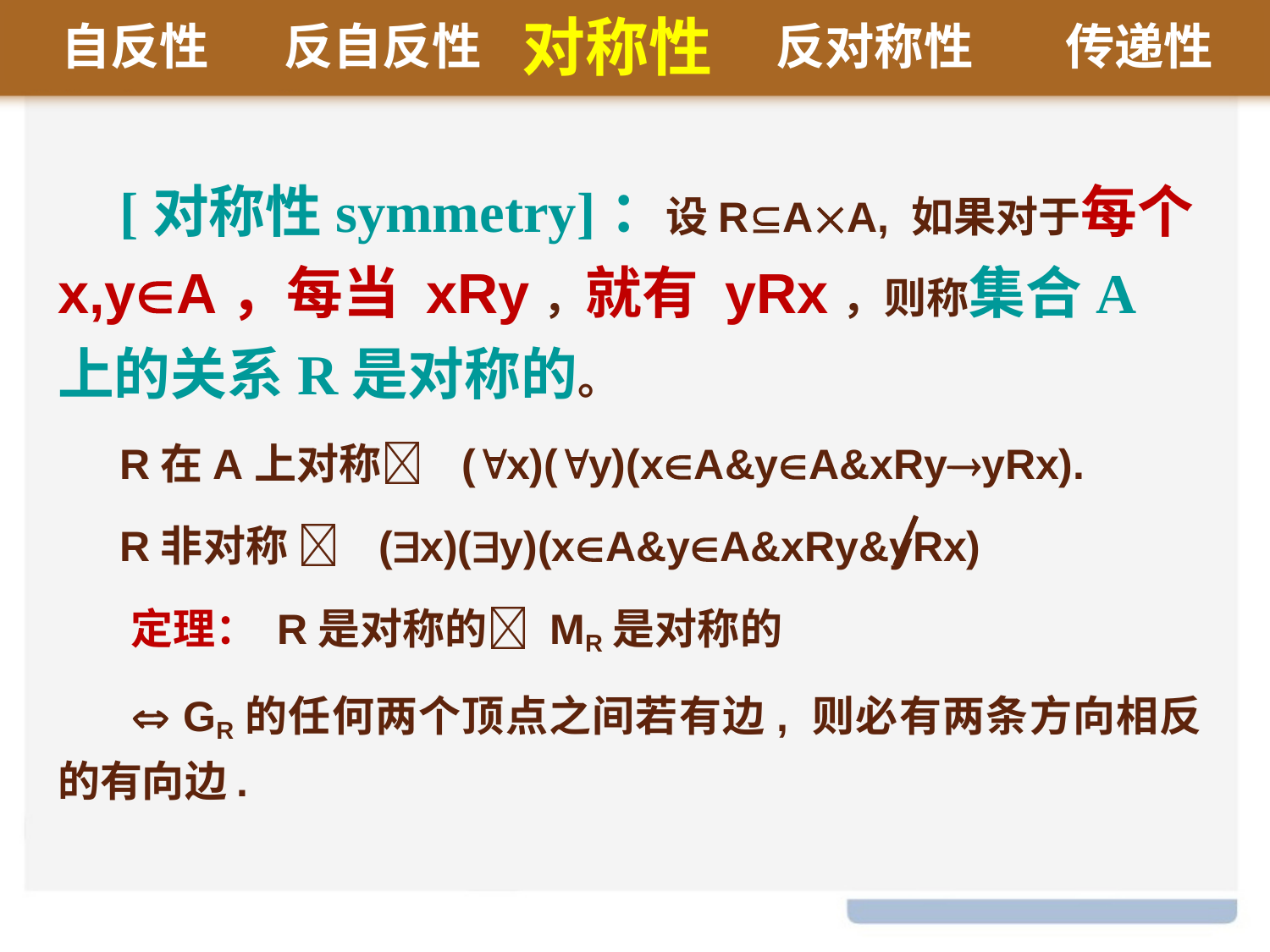

自反性
反自反性
第一部分 集合论
第一部分 集合论
第一部分 集合论
对称性
反对称性
传递性
[对称性symmetry]：设R⊆A×A, 如果对于每个x,y∈A，每当 xRy，就有 yRx，则称集合A上的关系R是对称的。
R在A上对称⇔   (∀x)(∀y)(x∈A&y∈A&xRy→yRx).
R非对称 ⇔   (∃x)(∃y)(x∈A&y∈A&xRy&yRx)
定理： R是对称的⇔ MR是对称的
⇔ GR的任何两个顶点之间若有边, 则必有两条方向相反的有向边.